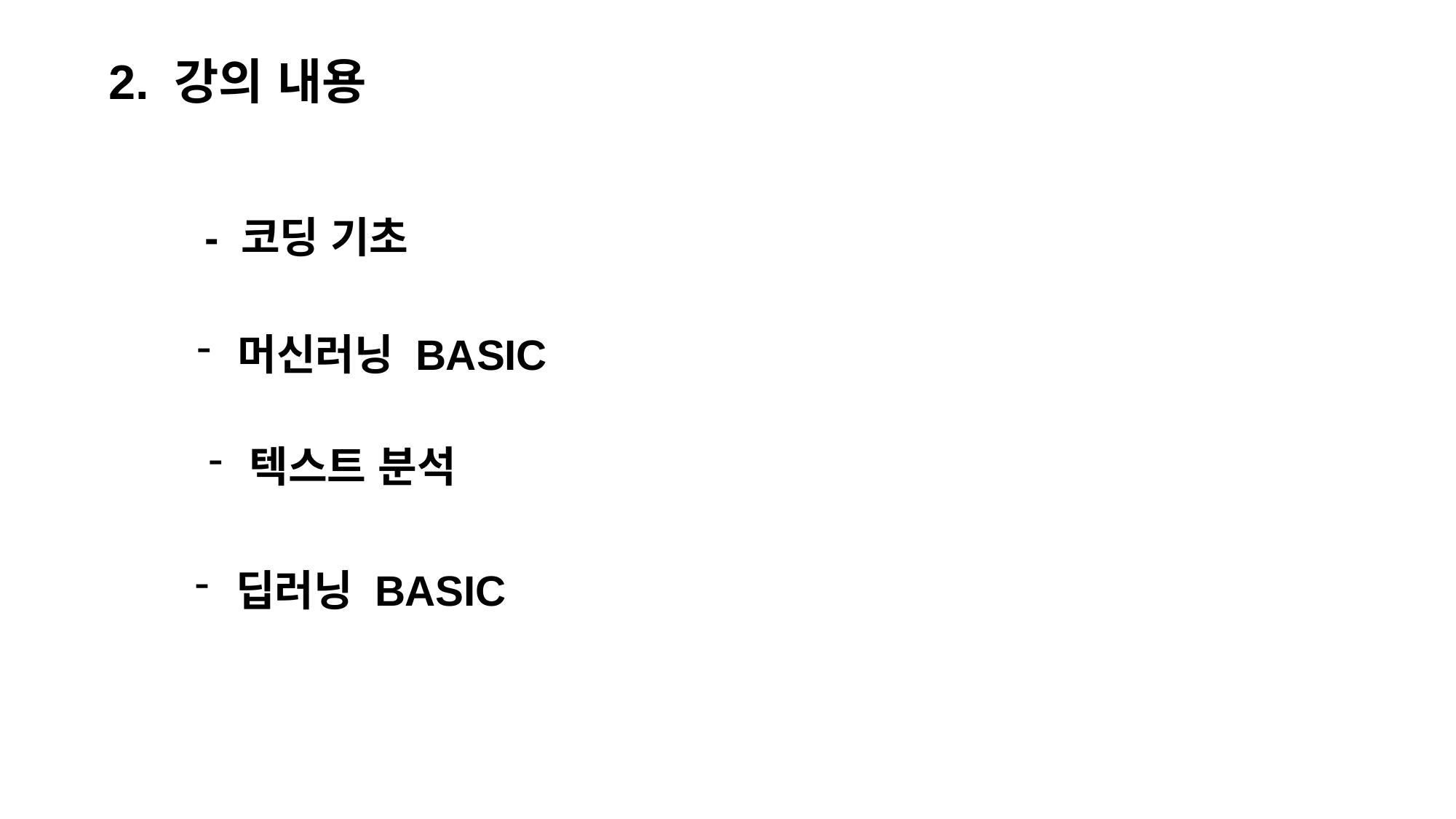

2. 강의 내용
- 코딩 기초
머신러닝 BASIC
텍스트 분석
딥러닝 BASIC